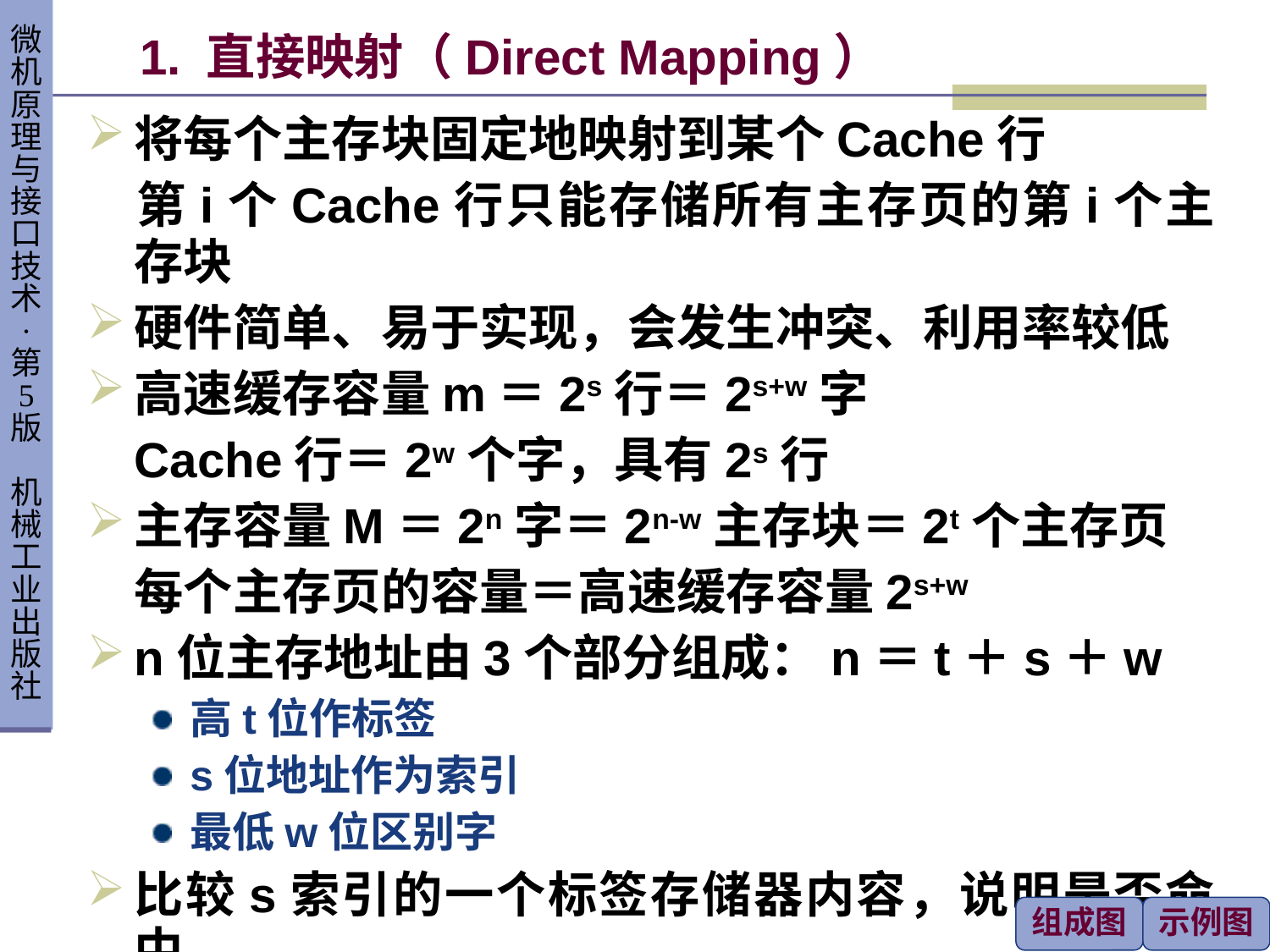

# 1. 直接映射（Direct Mapping）
将每个主存块固定地映射到某个Cache行
	第i个Cache行只能存储所有主存页的第i个主存块
硬件简单、易于实现，会发生冲突、利用率较低
高速缓存容量m＝2s行＝2s+w字
	Cache行＝2w个字，具有2s行
主存容量M＝2n字＝2n-w主存块＝2t个主存页
	每个主存页的容量＝高速缓存容量2s+w
n位主存地址由3个部分组成：n＝t＋s＋w
高t位作标签
s位地址作为索引
最低w位区别字
比较s索引的一个标签存储器内容，说明是否命中
组成图
示例图